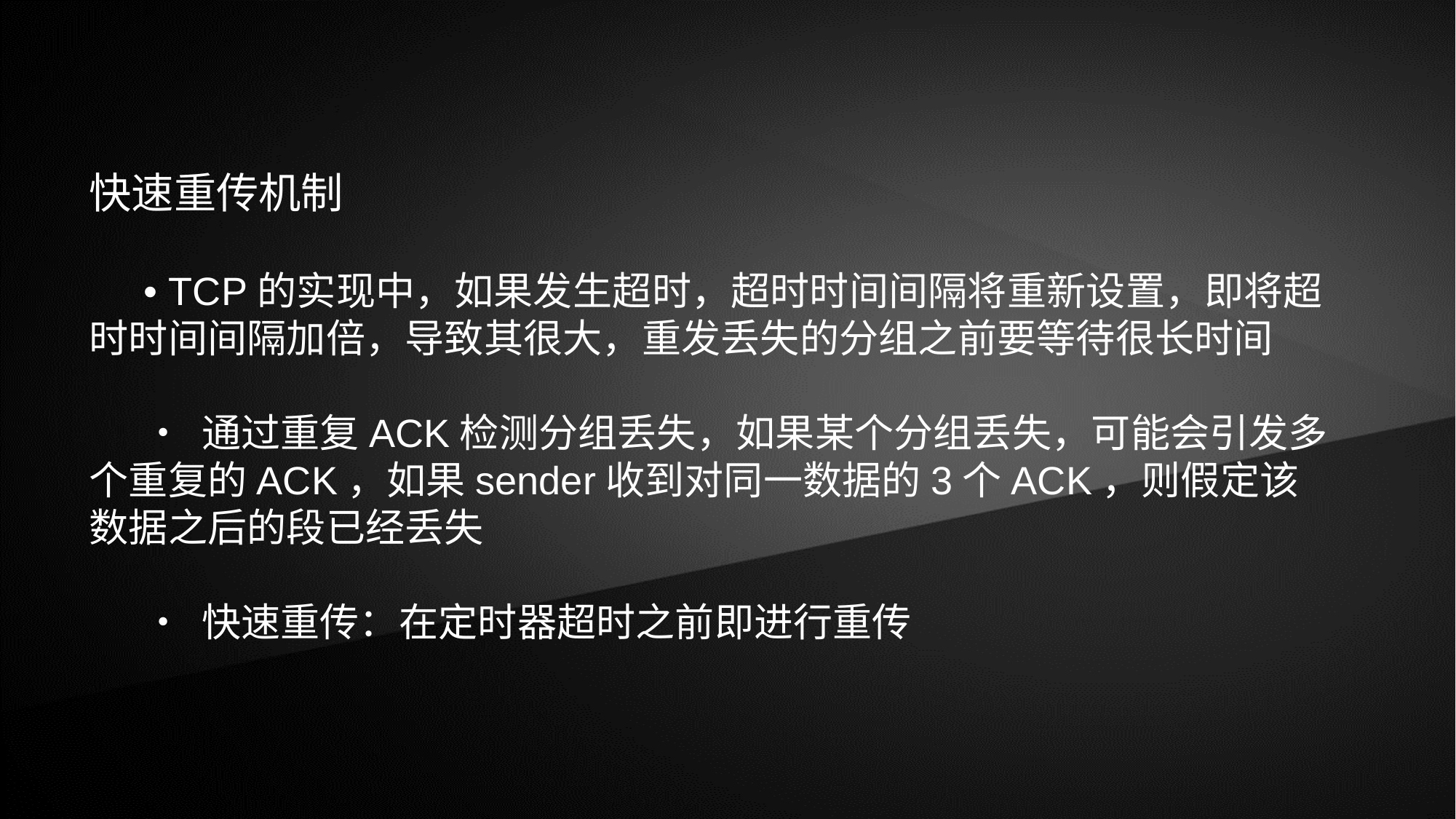

快速重传机制
• TCP的实现中，如果发生超时，超时时间间隔将重新设置，即将超时时间间隔加倍，导致其很大，重发丢失的分组之前要等待很长时间

• 通过重复ACK检测分组丢失，如果某个分组丢失，可能会引发多个重复的ACK，如果sender收到对同一数据的3个ACK，则假定该数据之后的段已经丢失

• 快速重传：在定时器超时之前即进行重传